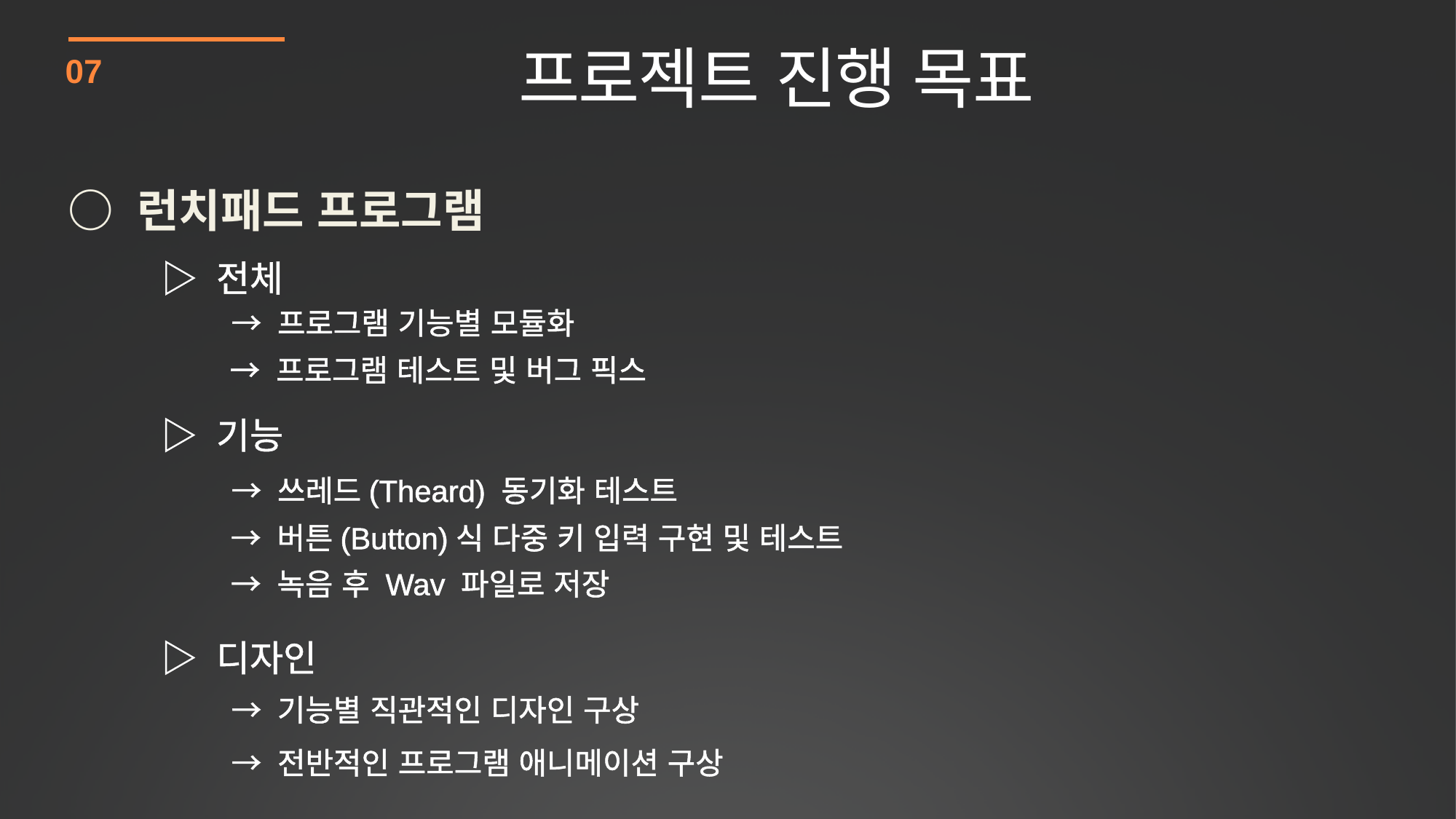

프로젝트 진행 목표
07
○ 런치패드 프로그램
▷ 전체
→ 프로그램 기능별 모듈화
→ 프로그램 테스트 및 버그 픽스
▷ 기능
→ 쓰레드(Theard) 동기화 테스트
→ 버튼(Button)식 다중 키 입력 구현 및 테스트
→ 녹음 후 Wav 파일로 저장
▷ 디자인
→ 기능별 직관적인 디자인 구상
→ 전반적인 프로그램 애니메이션 구상